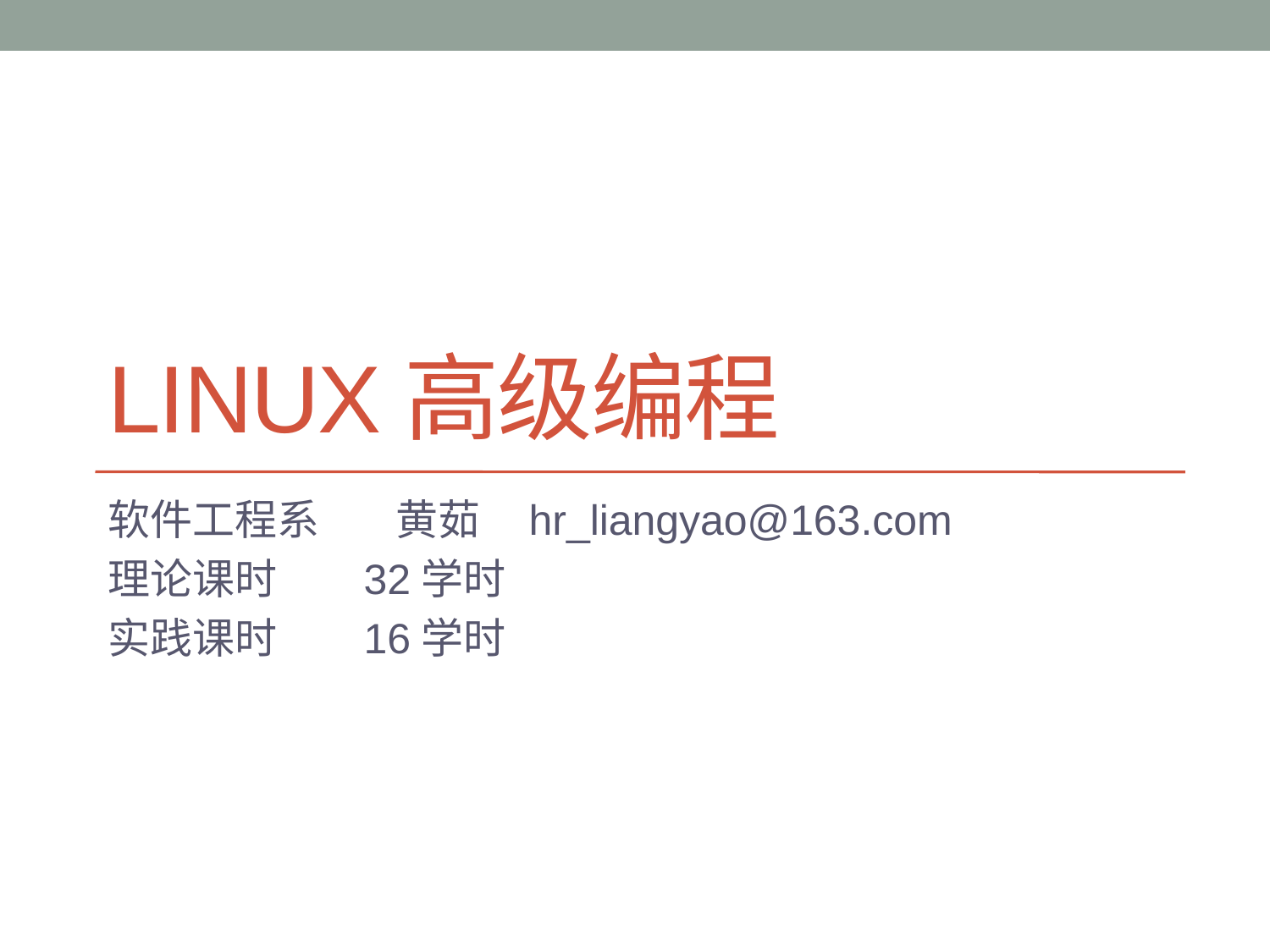

# Linux高级编程
软件工程系        黄茹    hr_liangyao@163.com
理论课时        32学时
实践课时        16学时